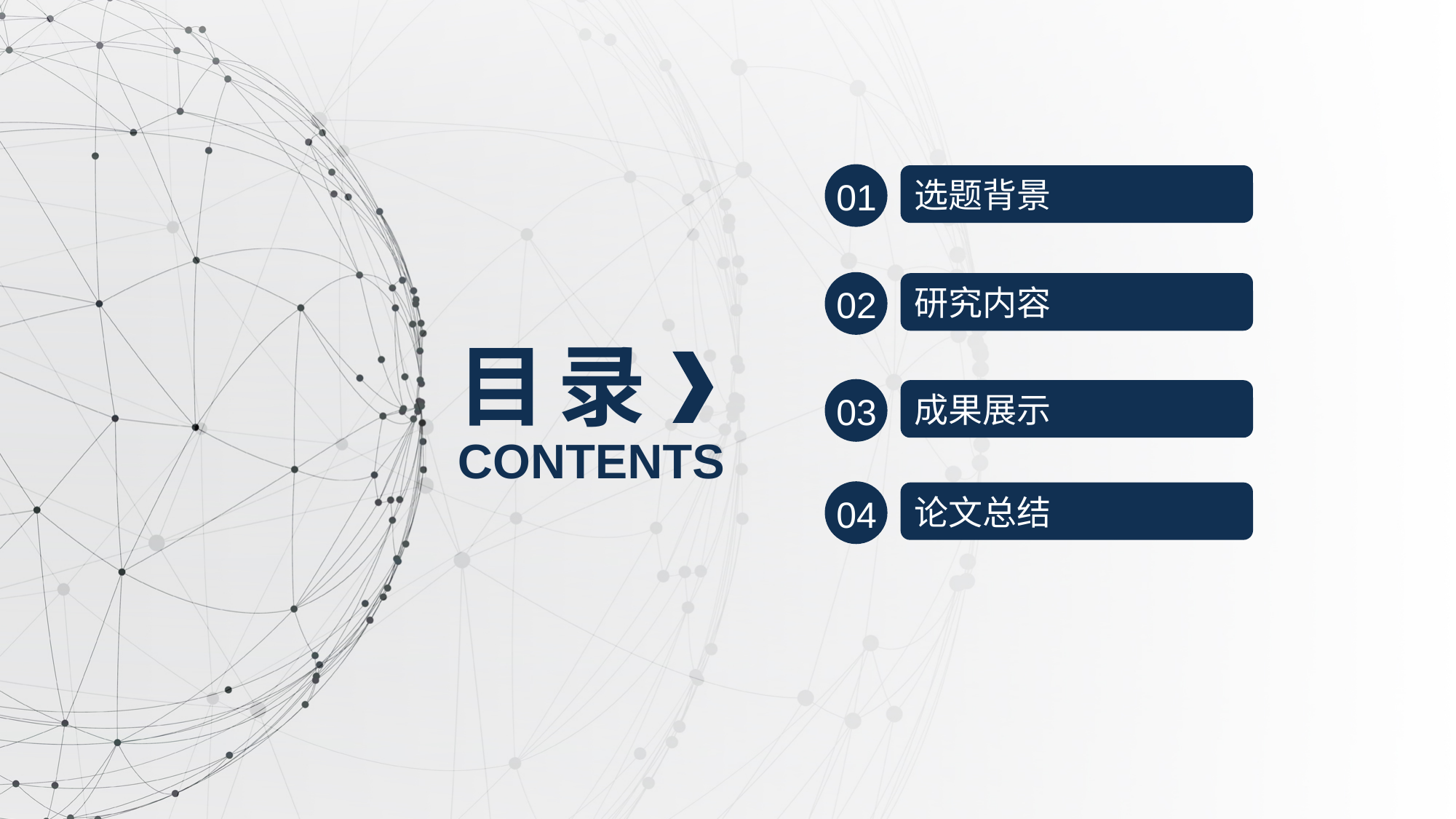

01
选题背景

02
研究内容
目 录

CONTENTS

03
成果展示

04
论文总结